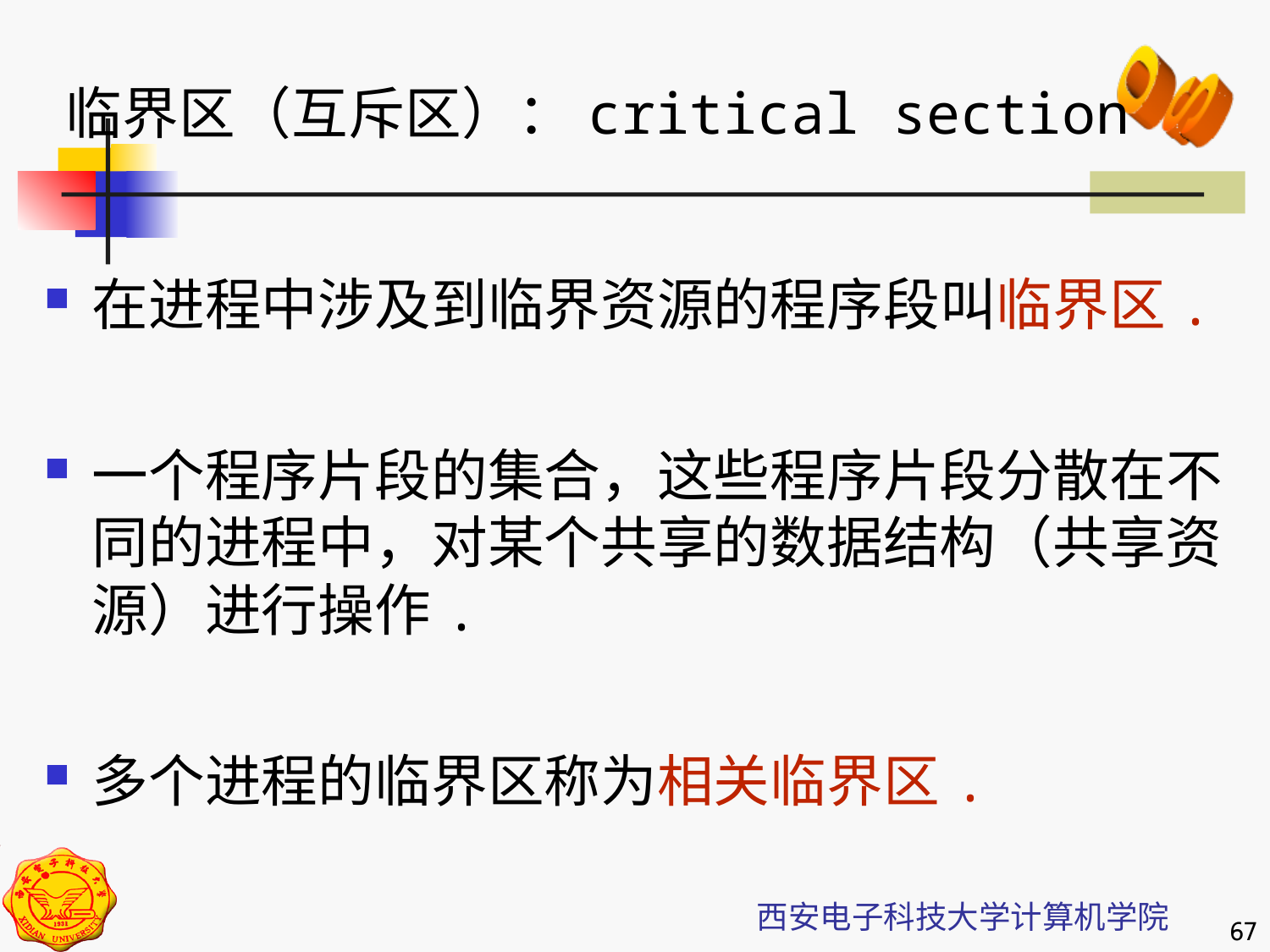

临界区（互斥区）：critical section

在进程中涉及到临界资源的程序段叫临界区.

一个程序片段的集合，这些程序片段分散在不同的进程中，对某个共享的数据结构（共享资源）进行操作.

多个进程的临界区称为相关临界区.

67